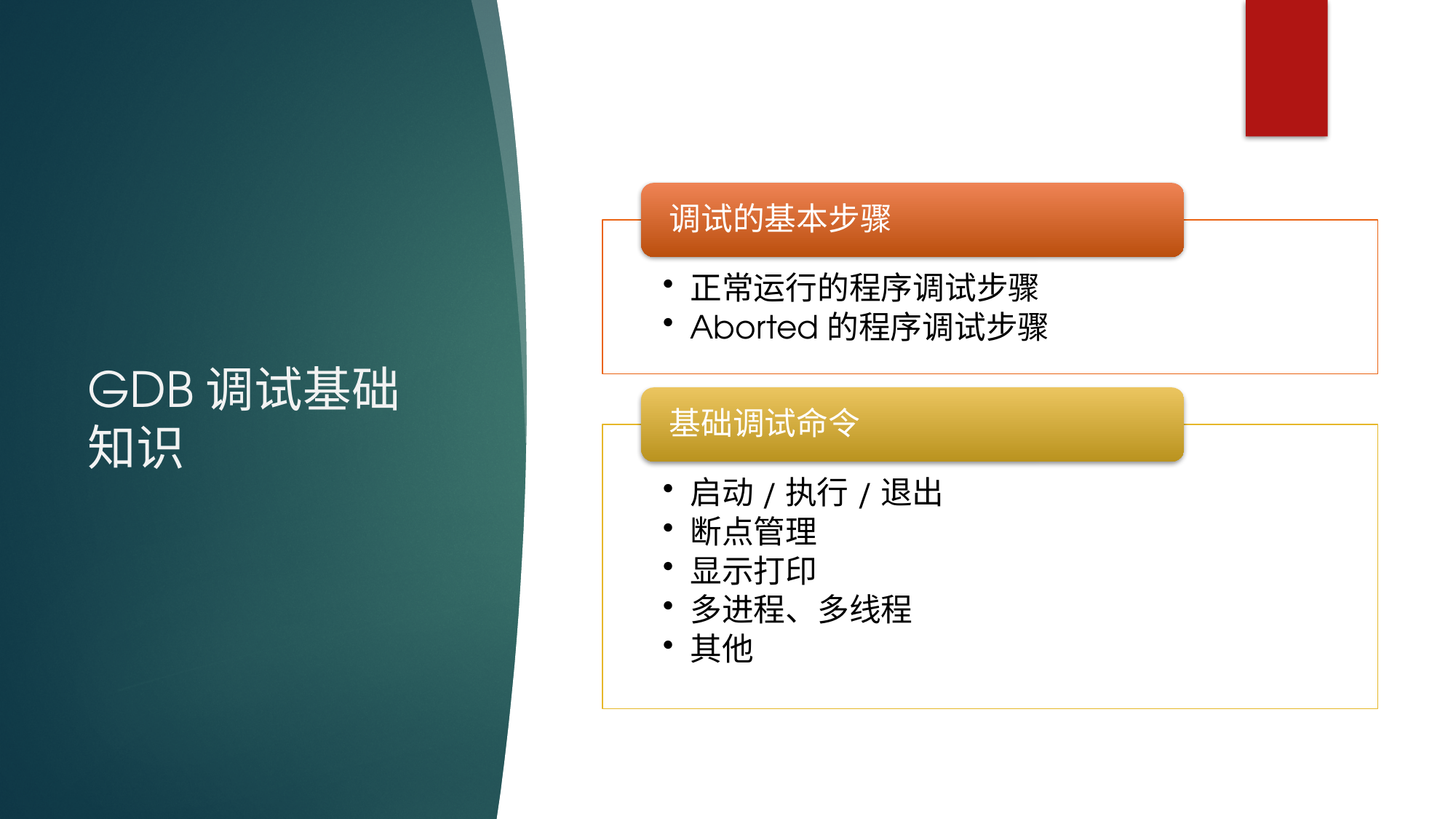

# GDB调试基础知识
正常运行的程序调试步骤
Aborted的程序调试步骤
调试的基本步骤
启动/执行/退出
断点管理
显示打印
多进程、多线程
其他
基础调试命令